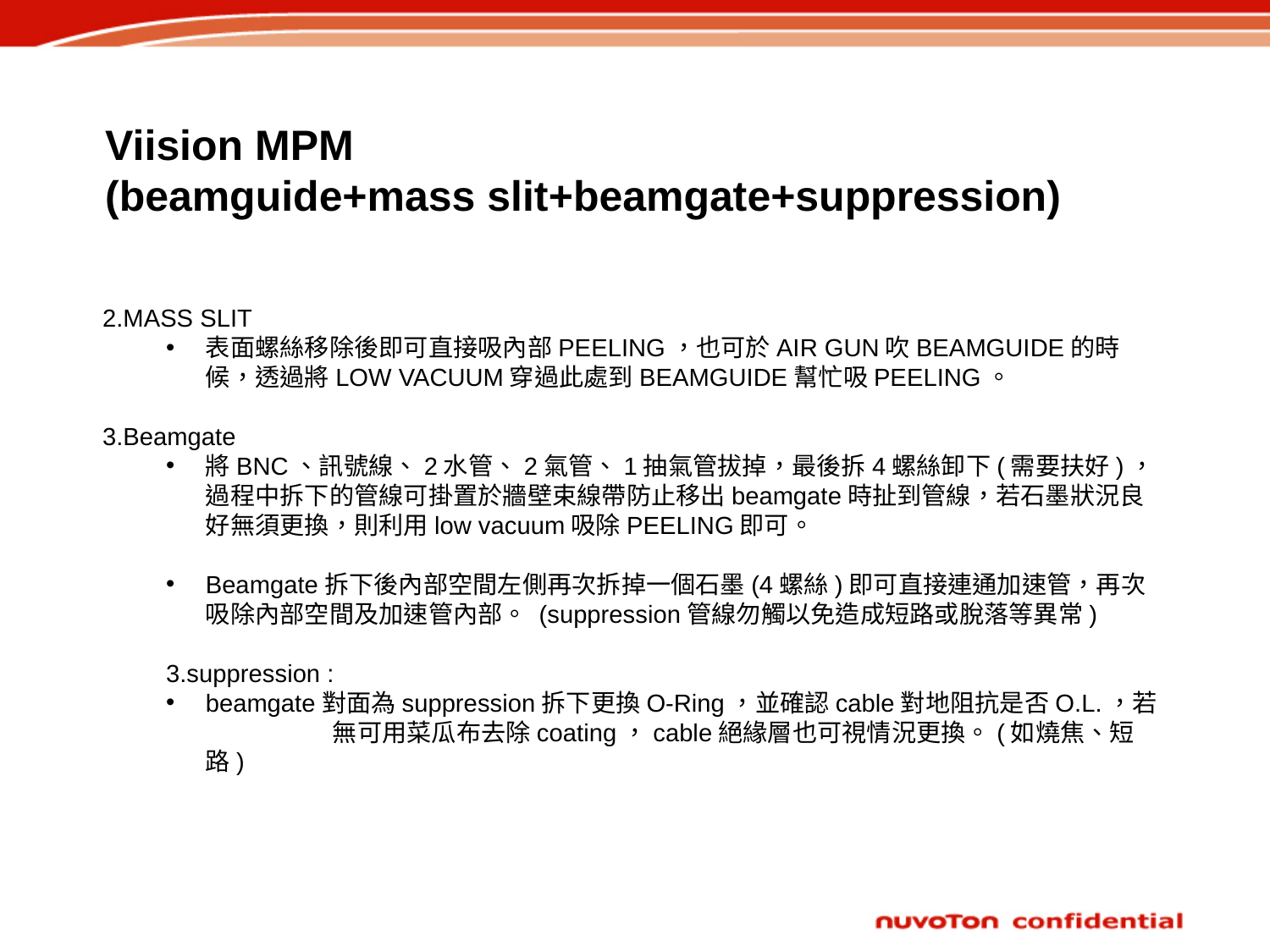

# Viision MPM (beamguide+mass slit+beamgate+suppression)
2.MASS SLIT
表面螺絲移除後即可直接吸內部PEELING，也可於AIR GUN吹BEAMGUIDE的時候，透過將LOW VACUUM穿過此處到BEAMGUIDE幫忙吸PEELING。

3.Beamgate
將BNC、訊號線、2水管、2氣管、1抽氣管拔掉，最後拆4螺絲卸下(需要扶好)，過程中拆下的管線可掛置於牆壁束線帶防止移出beamgate時扯到管線，若石墨狀況良好無須更換，則利用low vacuum吸除PEELING即可。

Beamgate拆下後內部空間左側再次拆掉一個石墨(4螺絲)即可直接連通加速管，再次吸除內部空間及加速管內部。 (suppression管線勿觸以免造成短路或脫落等異常)

3.suppression :
beamgate對面為suppression拆下更換O-Ring，並確認cable對地阻抗是否O.L.，若	無可用菜瓜布去除coating，cable絕緣層也可視情況更換。(如燒焦、短路)